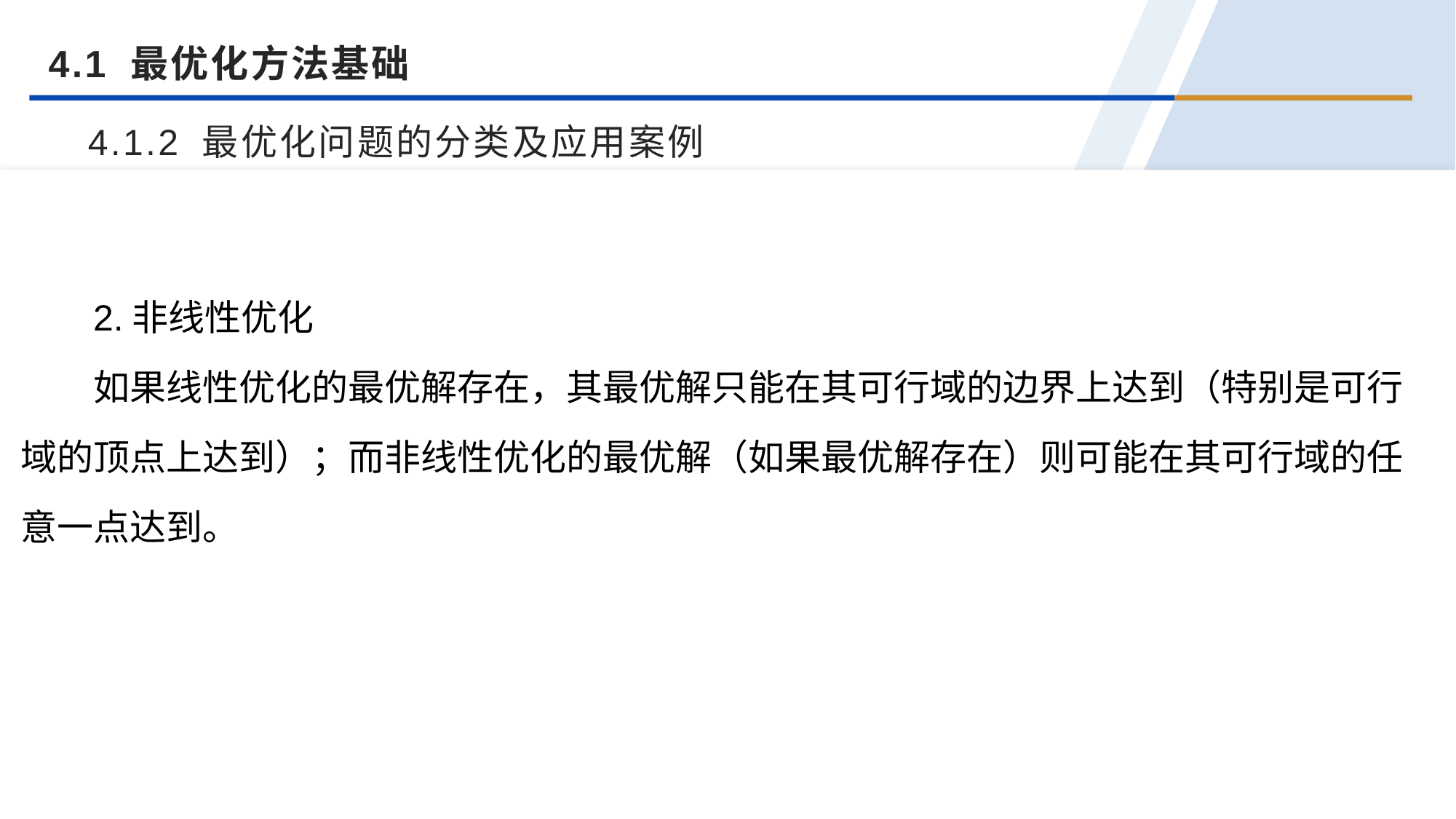

4.1 最优化方法基础
4.1.2 最优化问题的分类及应用案例

2.非线性优化
如果线性优化的最优解存在，其最优解只能在其可行域的边界上达到（特别是可行域的顶点上达到）；而非线性优化的最优解（如果最优解存在）则可能在其可行域的任意一点达到。